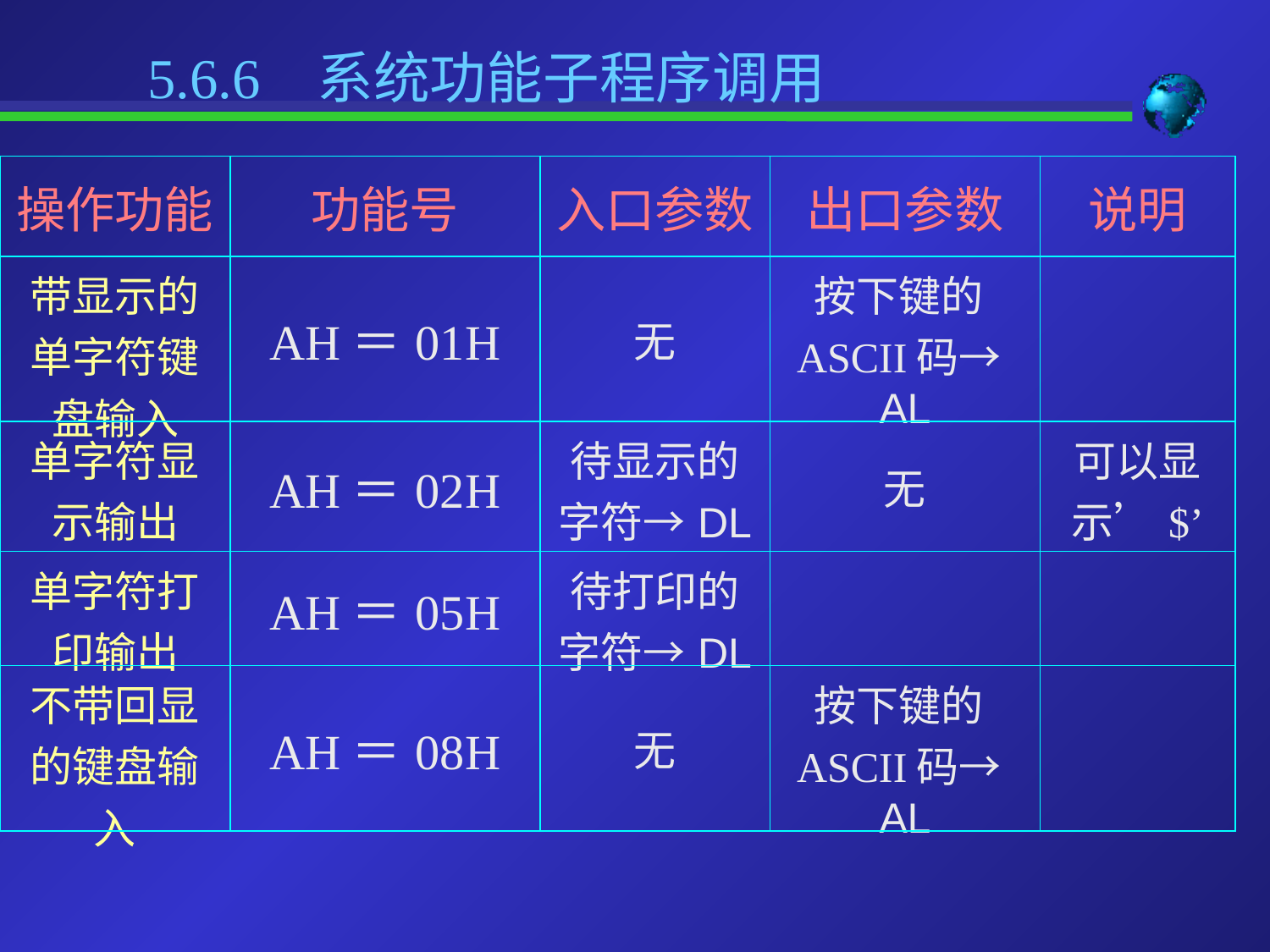

5.6.6   系统功能子程序调用
| 操作功能 | 功能号 | 入口参数 | 出口参数 | 说明 |
| --- | --- | --- | --- | --- |
| 带显示的单字符键盘输入 | AH＝01H | 无 | 按下键的ASCII码→AL |  |
| 单字符显示输出 | AH＝02H | 待显示的字符→DL | 无 | 可以显示’$’ |
| 单字符打印输出 | AH＝05H | 待打印的字符→DL |  |  |
| 不带回显的键盘输入 | AH＝08H | 无 | 按下键的ASCII码→AL |  |
66